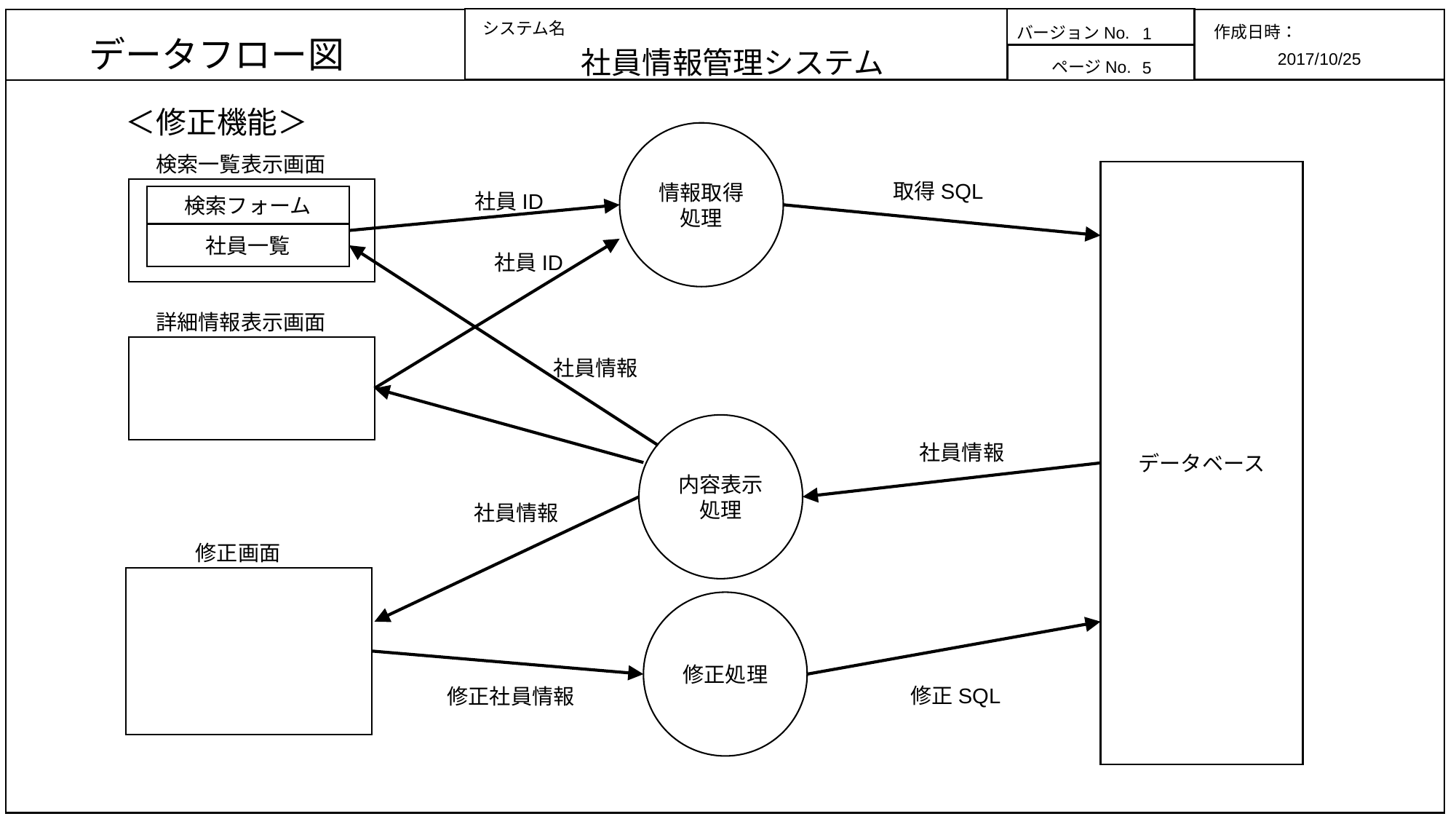

システム名
作成日時：
バージョンNo.
1
データフロー図
社員情報管理システム
2017/10/25
ページNo.
5
＜修正機能＞
情報取得処理
検索一覧表示画面
データベース
取得SQL

社員ID
検索フォーム
社員一覧
社員ID
詳細情報表示画面

社員情報
内容表示
処理
社員情報
社員情報
修正画面

修正処理
修正SQL
修正社員情報